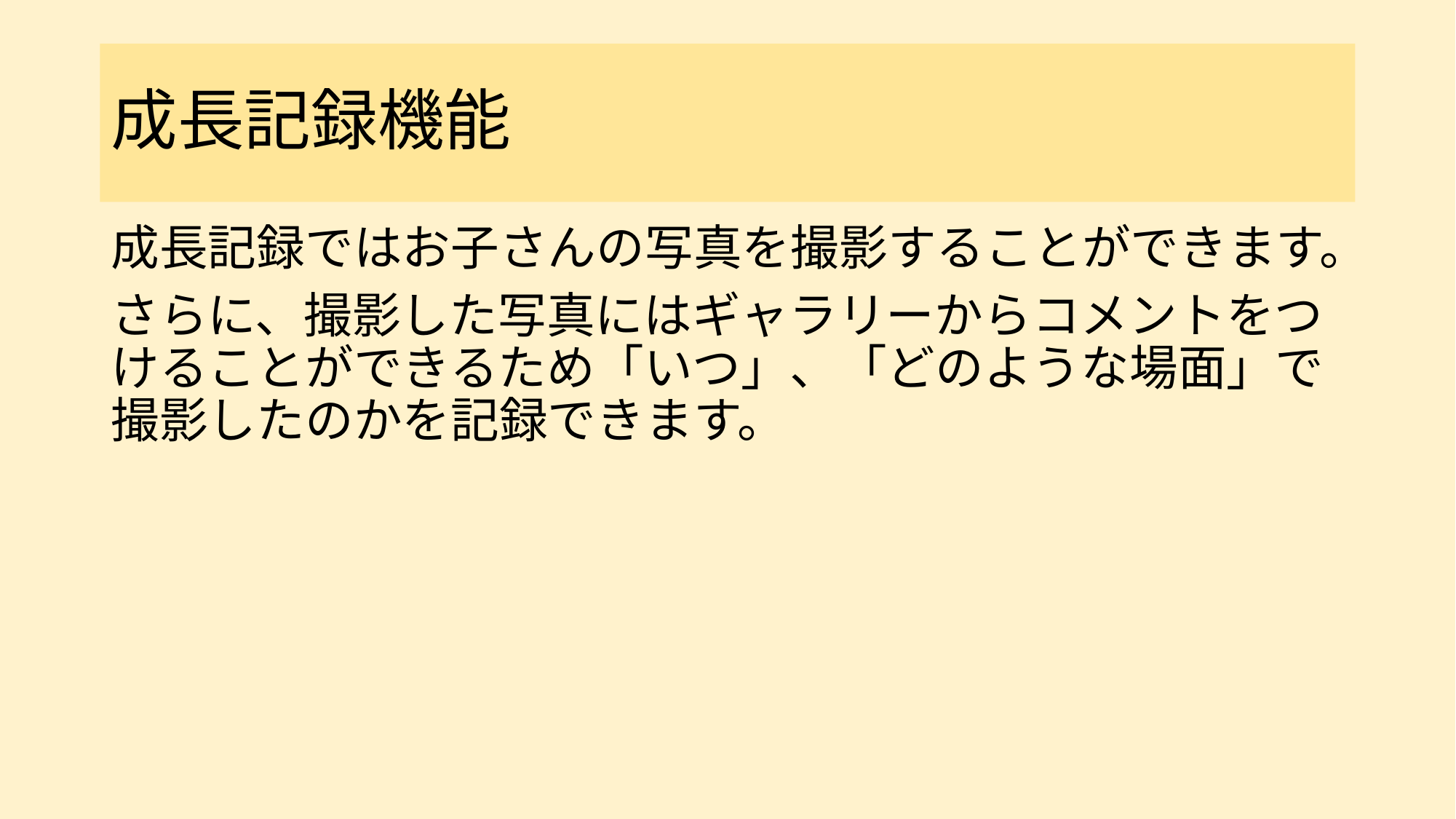

# 成長記録機能
成長記録ではお子さんの写真を撮影することができます。
さらに、撮影した写真にはギャラリーからコメントをつけることができるため「いつ」、「どのような場面」で撮影したのかを記録できます。